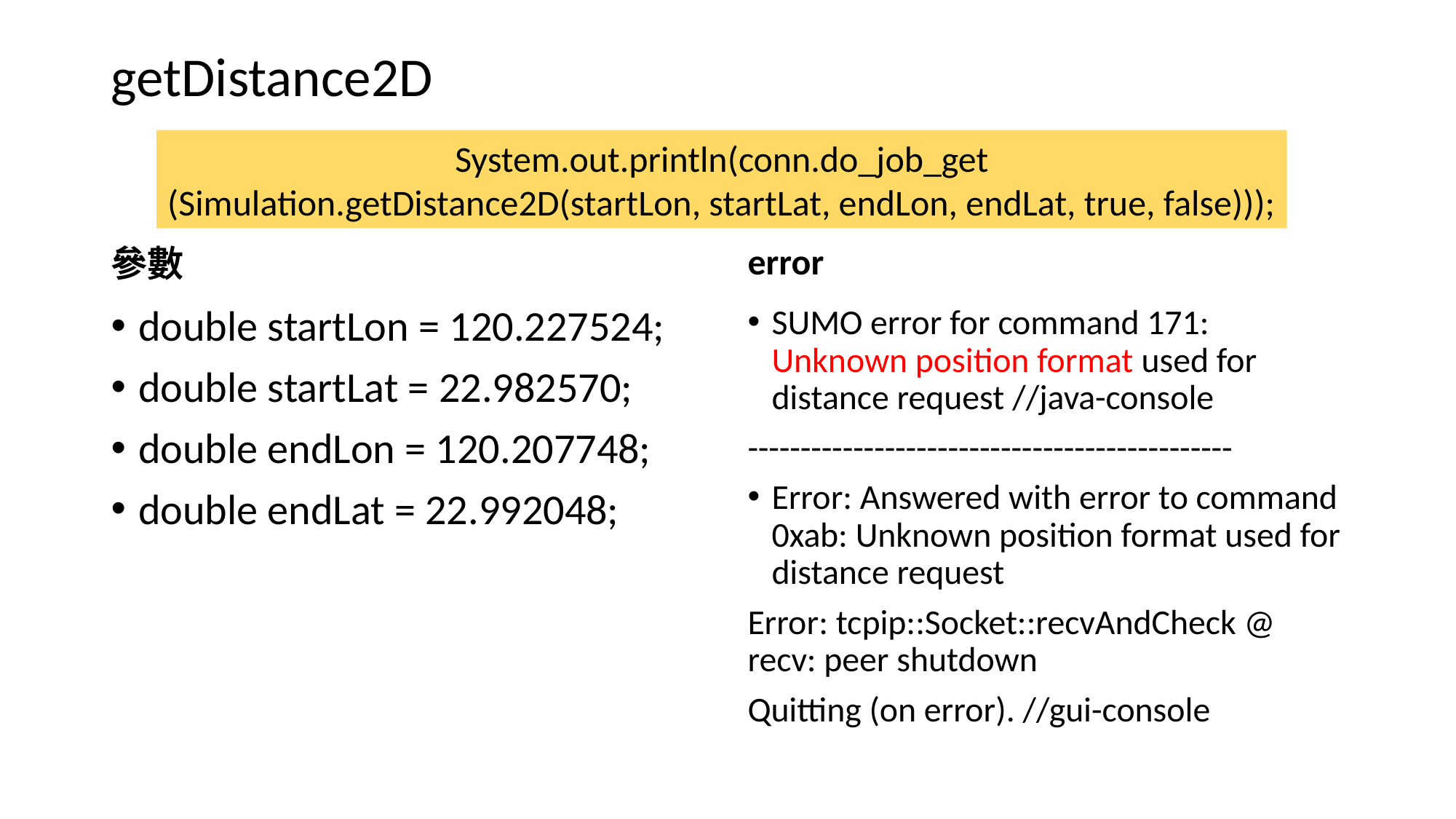

# getDistance2D
System.out.println(conn.do_job_get
(Simulation.getDistance2D(startLon, startLat, endLon, endLat, true, false)));
error
參數
double startLon = 120.227524;
double startLat = 22.982570;
double endLon = 120.207748;
double endLat = 22.992048;

SUMO error for command 171: Unknown position format used for distance request //java-console
----------------------------------------------
Error: Answered with error to command 0xab: Unknown position format used for distance request
Error: tcpip::Socket::recvAndCheck @ recv: peer shutdown
Quitting (on error). //gui-console